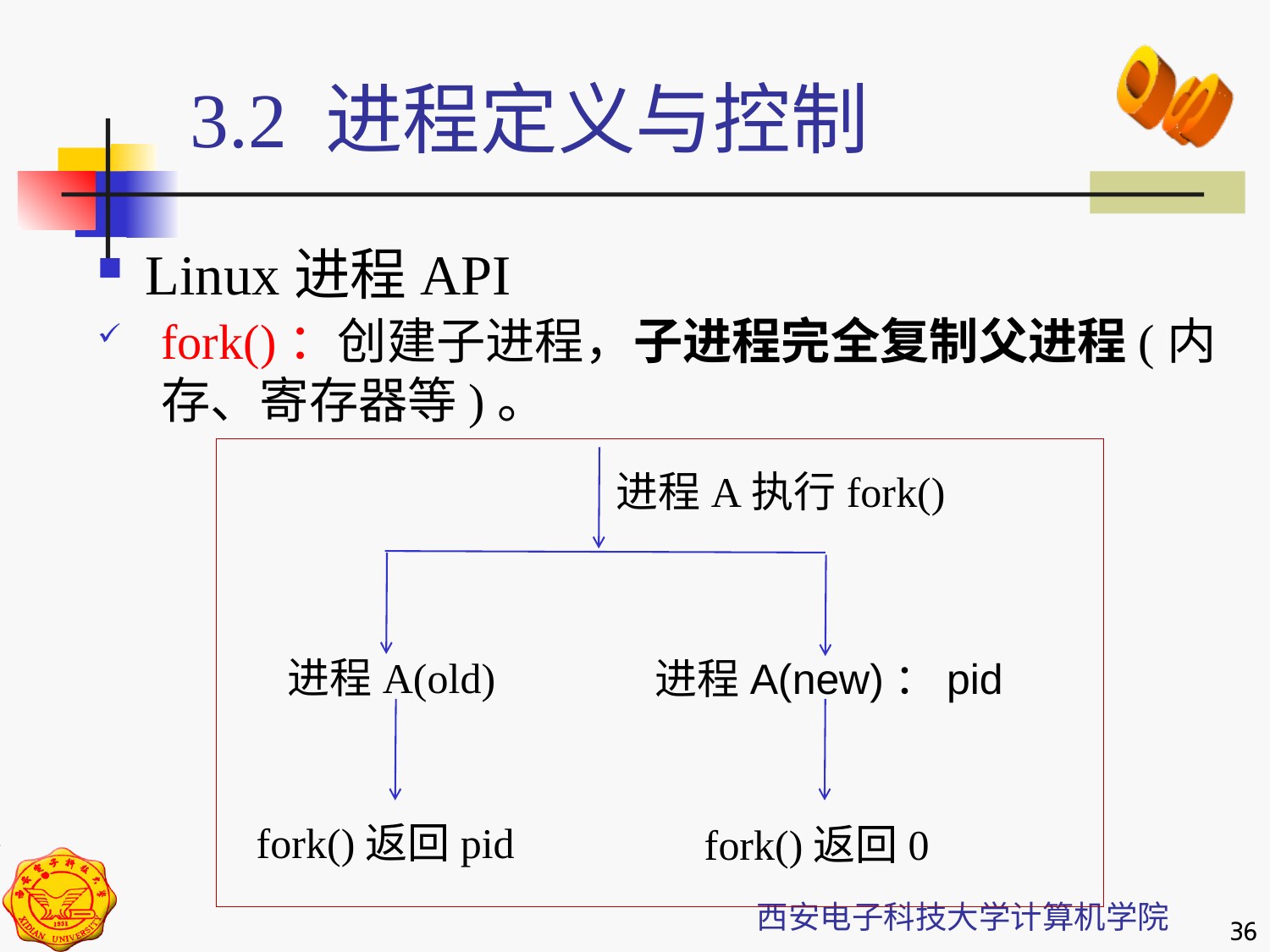

3.2 进程定义与控制
Linux进程API
fork()：创建子进程，子进程完全复制父进程(内存、寄存器等)。

进程A执行fork()
进程A(old)
进程A(new)：pid
fork()返回pid
fork()返回0
36